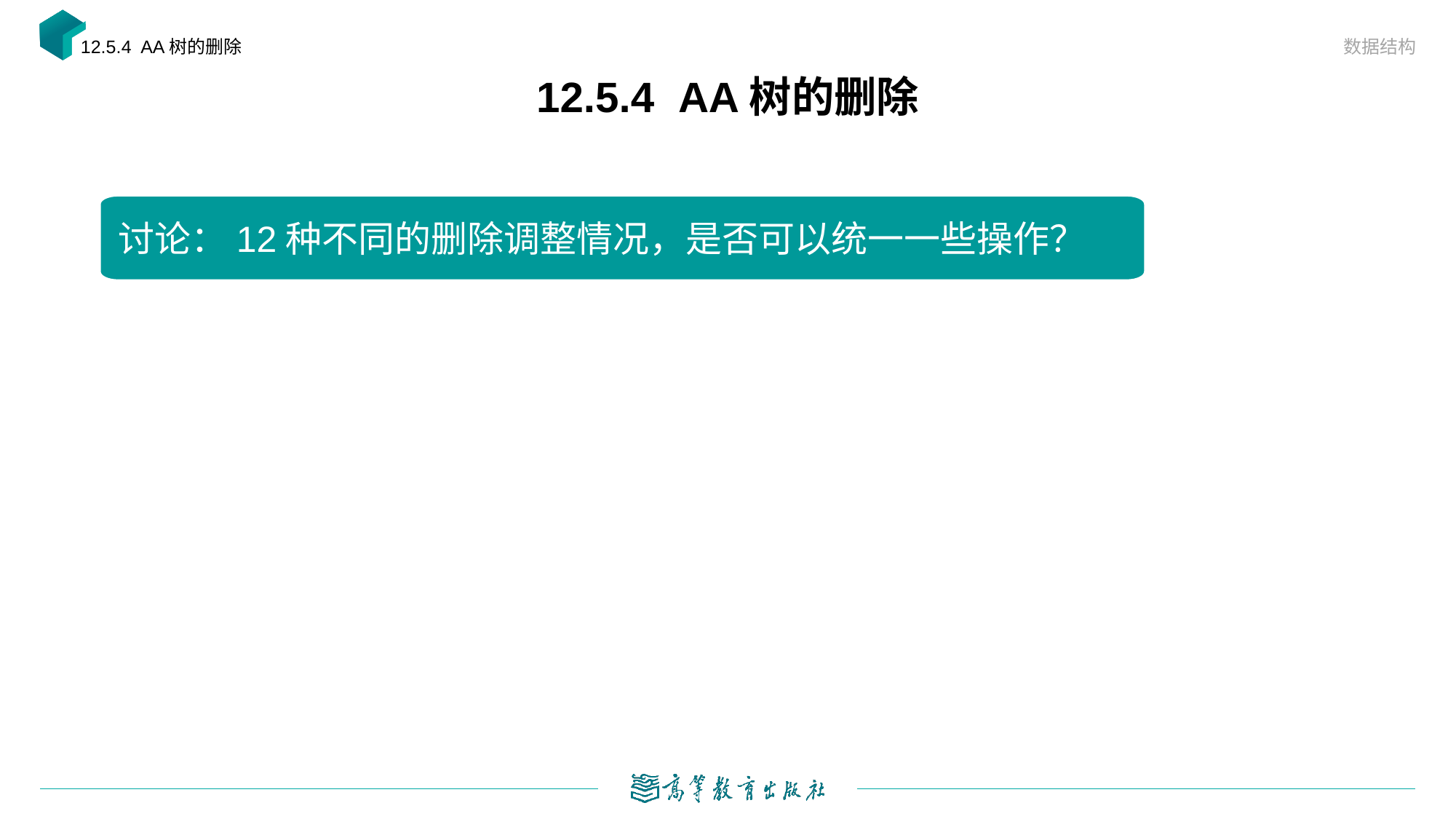

数据结构
12.5.4  AA树的删除
# 12.5.4  AA树的删除

讨论：12种不同的删除调整情况，是否可以统一一些操作？